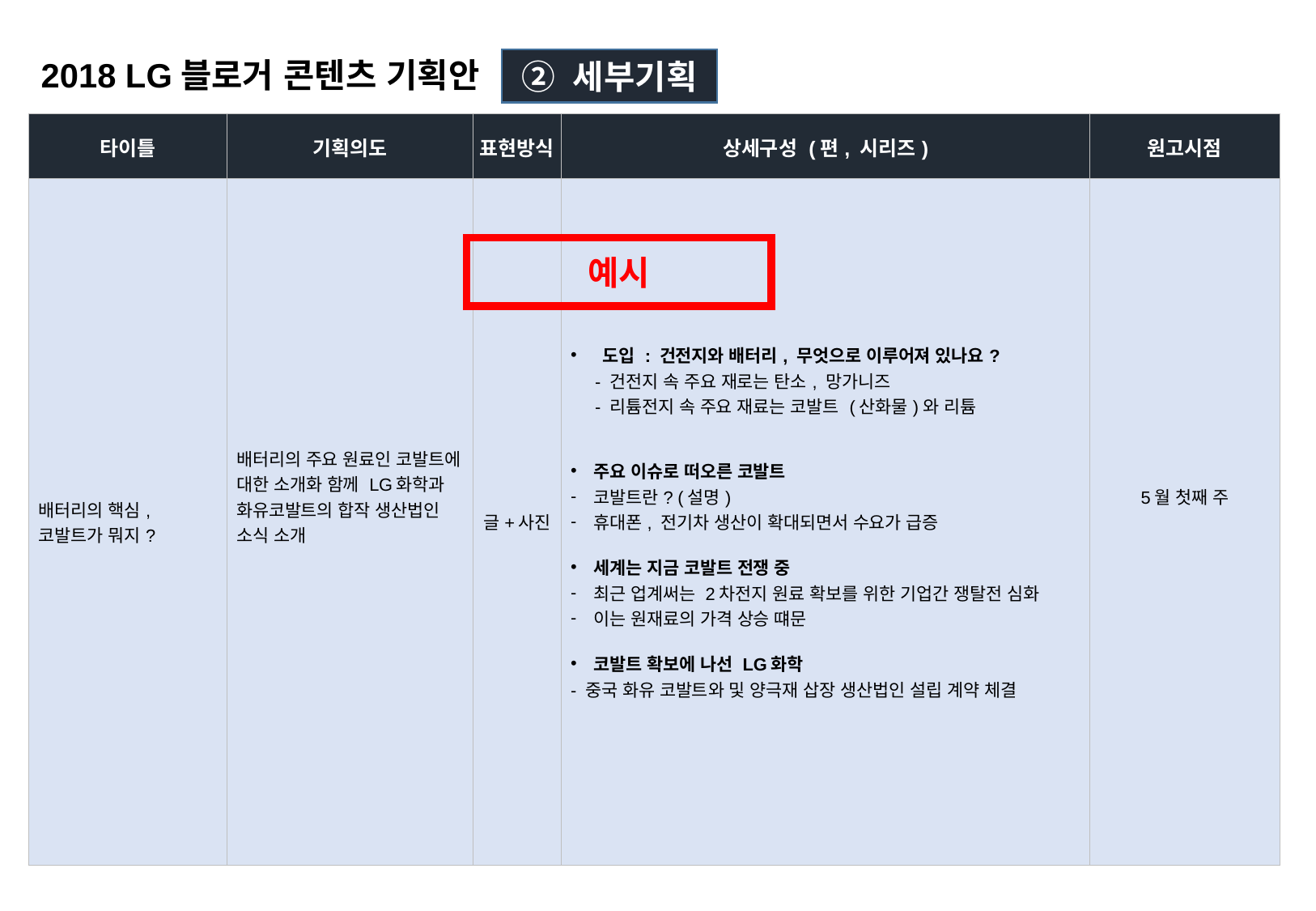

2018 LG블로거 콘텐츠 기획안
② 세부기획
| 타이틀 | 기획의도 | 표현방식 | 상세구성 (편, 시리즈) | 원고시점 |
| --- | --- | --- | --- | --- |
| 배터리의 핵심, 코발트가 뭐지? | 배터리의 주요 원료인 코발트에 대한 소개화 함께 LG화학과 화유코발트의 합작 생산법인 소식 소개 | 글+사진 | 도입 : 건전지와 배터리, 무엇으로 이루어져 있나요? - 건전지 속 주요 재로는 탄소, 망가니즈 - 리튬전지 속 주요 재료는 코발트 (산화물)와 리튬 주요 이슈로 떠오른 코발트 코발트란? (설명) 휴대폰, 전기차 생산이 확대되면서 수요가 급증 세계는 지금 코발트 전쟁 중 최근 업계써는 2차전지 원료 확보를 위한 기업간 쟁탈전 심화 이는 원재료의 가격 상승 떄문 코발트 확보에 나선 LG화학 - 중국 화유 코발트와 및 양극재 삽장 생산법인 설립 계약 체결 | 5월 첫째 주 |
예시